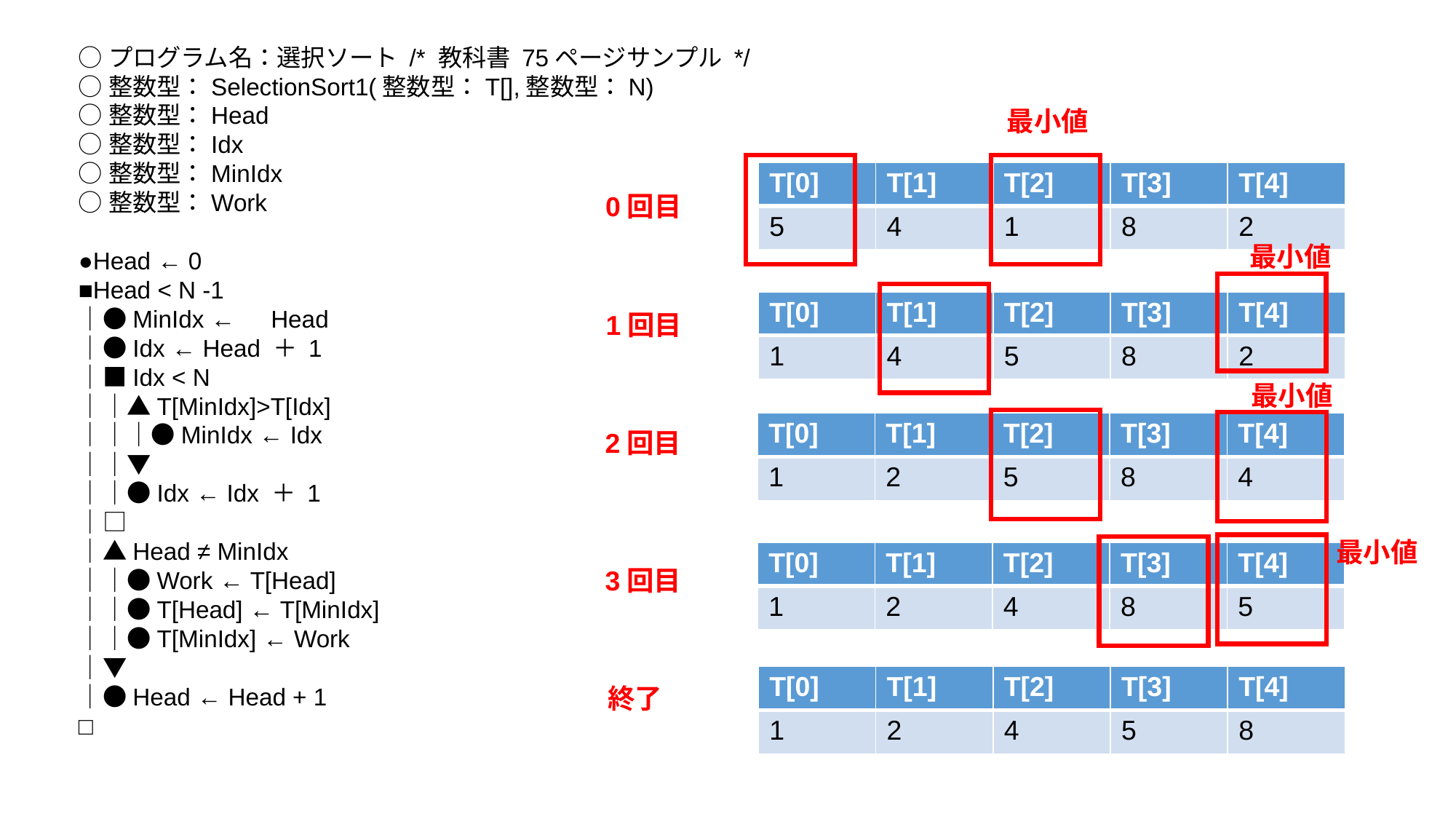

○プログラム名：選択ソート /* 教科書 75ページサンプル */
○整数型：SelectionSort1(整数型：T[],整数型：N)
○整数型：Head
○整数型：Idx
○整数型：MinIdx
○整数型：Work

●Head ← 0
■Head < N -1
｜●MinIdx ←　Head
｜●Idx ← Head ＋ 1
｜■Idx < N
｜｜▲T[MinIdx]>T[Idx]
｜｜｜●MinIdx ← Idx
｜｜▼
｜｜●Idx ← Idx ＋ 1
｜□
｜▲Head ≠ MinIdx
｜｜●Work ← T[Head]
｜｜●T[Head] ← T[MinIdx]
｜｜●T[MinIdx] ← Work
｜▼
｜●Head ← Head + 1
□

最小値

| T[0] | T[1] | T[2] | T[3] | T[4] |
| --- | --- | --- | --- | --- |
| 5 | 4 | 1 | 8 | 2 |
0回目
最小値

| T[0] | T[1] | T[2] | T[3] | T[4] |
| --- | --- | --- | --- | --- |
| 1 | 4 | 5 | 8 | 2 |
1回目
最小値

| T[0] | T[1] | T[2] | T[3] | T[4] |
| --- | --- | --- | --- | --- |
| 1 | 2 | 5 | 8 | 4 |
2回目
最小値

| T[0] | T[1] | T[2] | T[3] | T[4] |
| --- | --- | --- | --- | --- |
| 1 | 2 | 4 | 8 | 5 |
3回目
| T[0] | T[1] | T[2] | T[3] | T[4] |
| --- | --- | --- | --- | --- |
| 1 | 2 | 4 | 5 | 8 |
終了